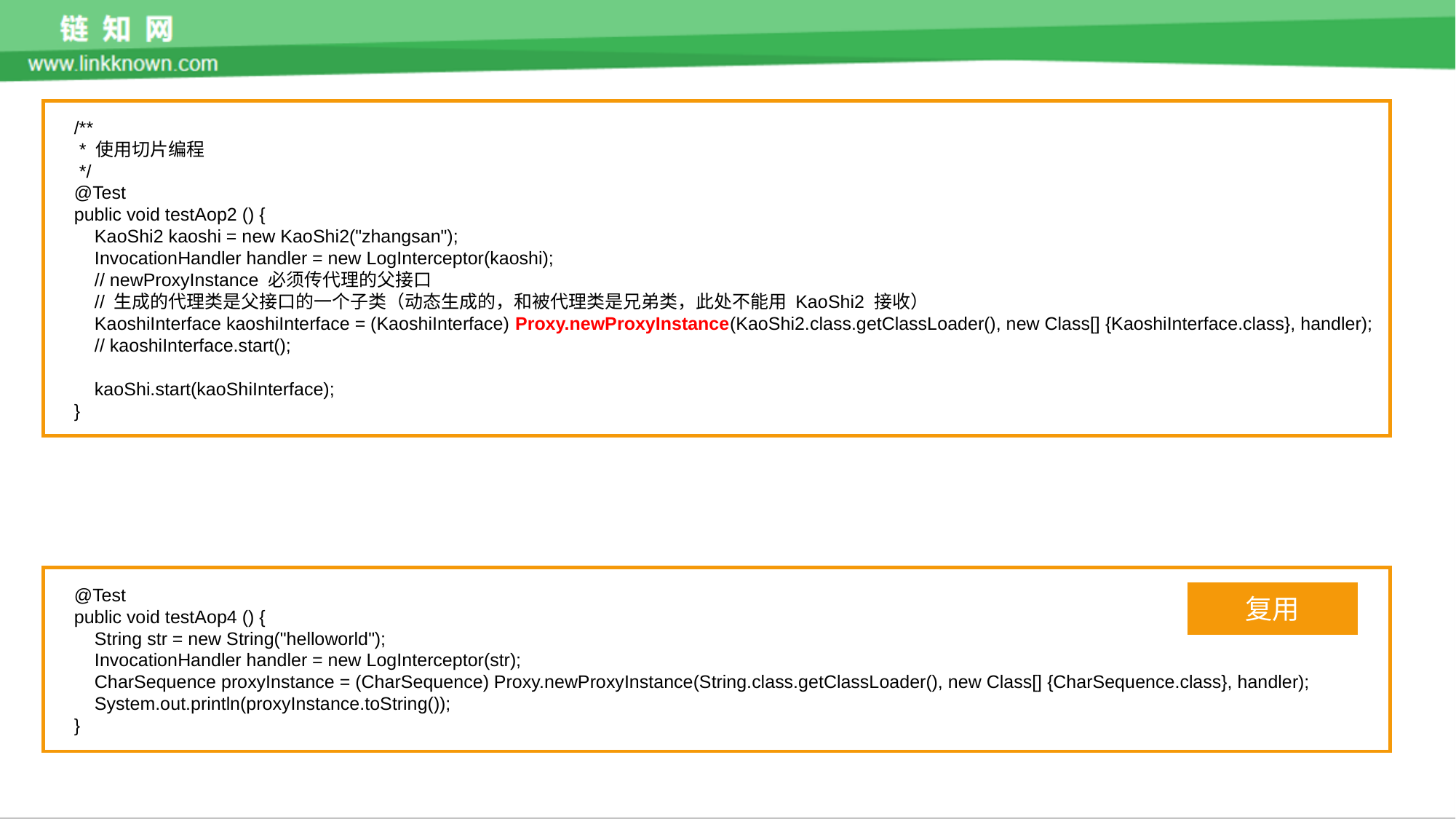

/**
     * 使用切片编程
     */
    @Test
    public void testAop2 () {
        KaoShi2 kaoshi = new KaoShi2("zhangsan");
        InvocationHandler handler = new LogInterceptor(kaoshi);
        // newProxyInstance 必须传代理的父接口
        // 生成的代理类是父接口的一个子类（动态生成的，和被代理类是兄弟类，此处不能用 KaoShi2 接收）
        KaoshiInterface kaoshiInterface = (KaoshiInterface) Proxy.newProxyInstance(KaoShi2.class.getClassLoader(), new Class[] {KaoshiInterface.class}, handler);
        // kaoshiInterface.start();

        kaoShi.start(kaoShiInterface);
    }
    @Test
    public void testAop4 () {
        String str = new String("helloworld");
        InvocationHandler handler = new LogInterceptor(str);
        CharSequence proxyInstance = (CharSequence) Proxy.newProxyInstance(String.class.getClassLoader(), new Class[] {CharSequence.class}, handler);
        System.out.println(proxyInstance.toString());
    }
复用